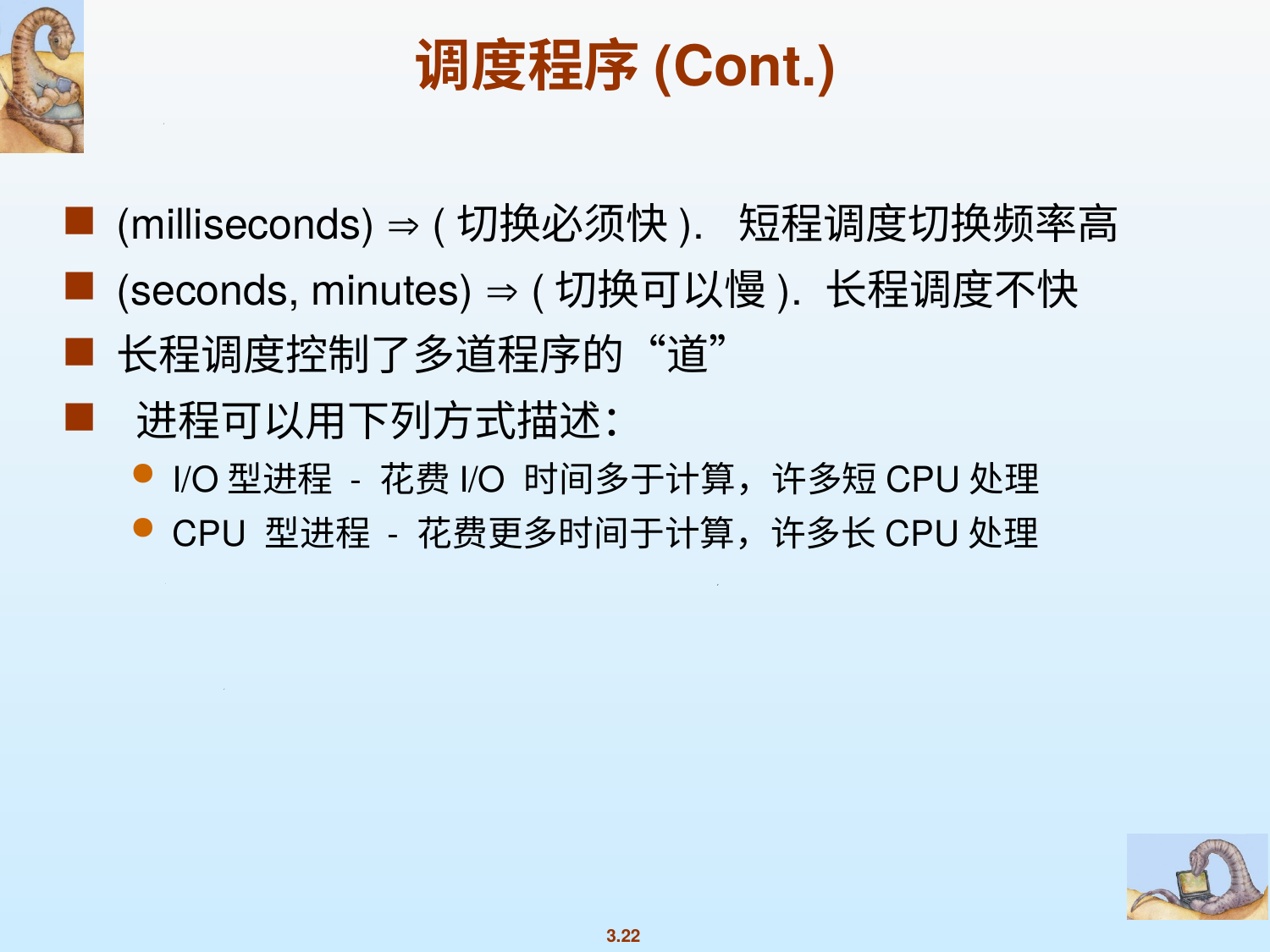

# 调度程序(Cont.)
(milliseconds) ⇒ (切换必须快).  短程调度切换频率高
(seconds, minutes) ⇒ (切换可以慢). 长程调度不快
长程调度控制了多道程序的“道”
 进程可以用下列方式描述：
I/O型进程 - 花费I/O 时间多于计算，许多短CPU处理
CPU 型进程 - 花费更多时间于计算，许多长CPU处理